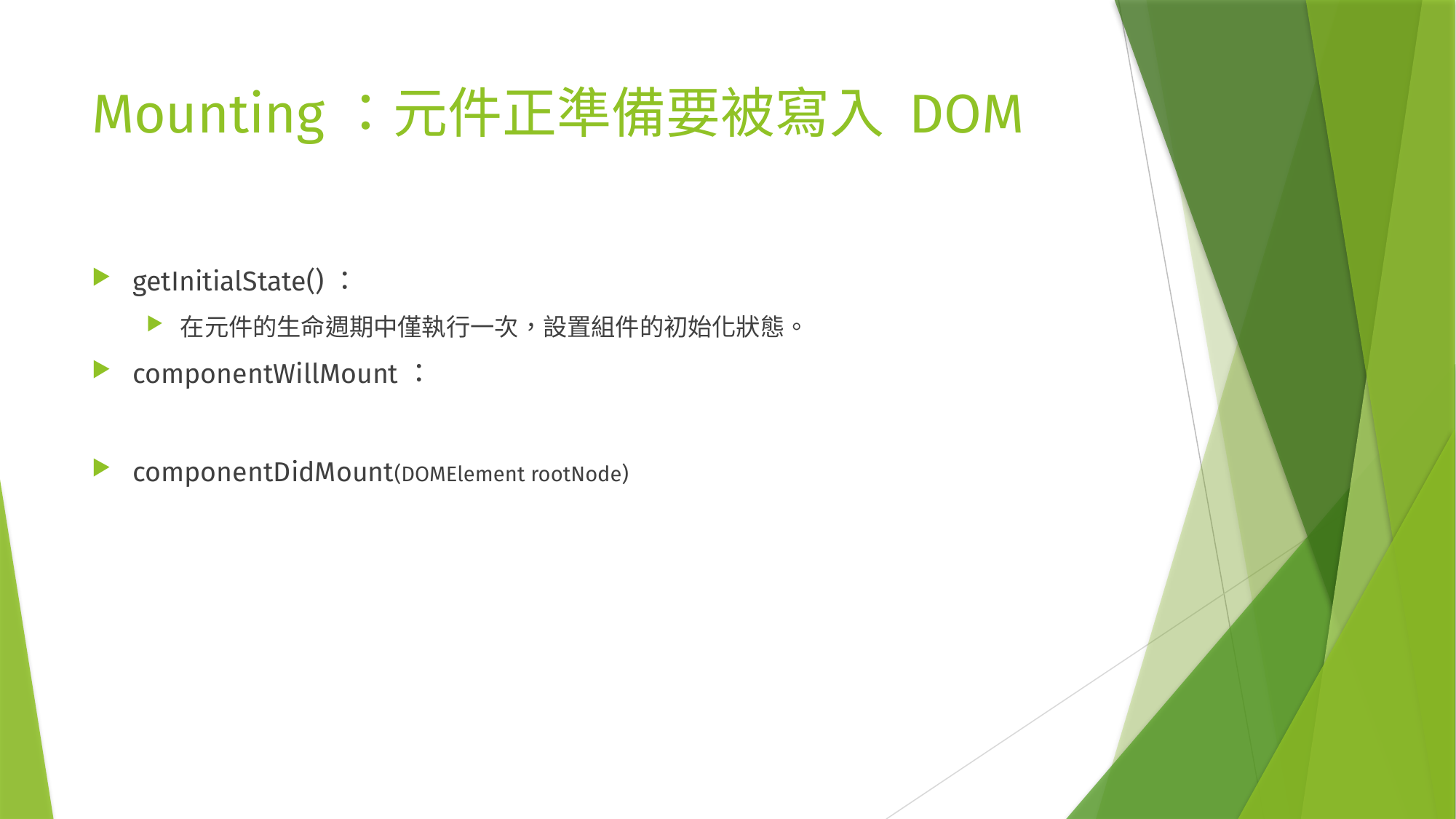

# Mounting：元件正準備要被寫入 DOM
getInitialState()：
在元件的生命週期中僅執行一次，設置組件的初始化狀態。
componentWillMount：

componentDidMount(DOMElement rootNode)